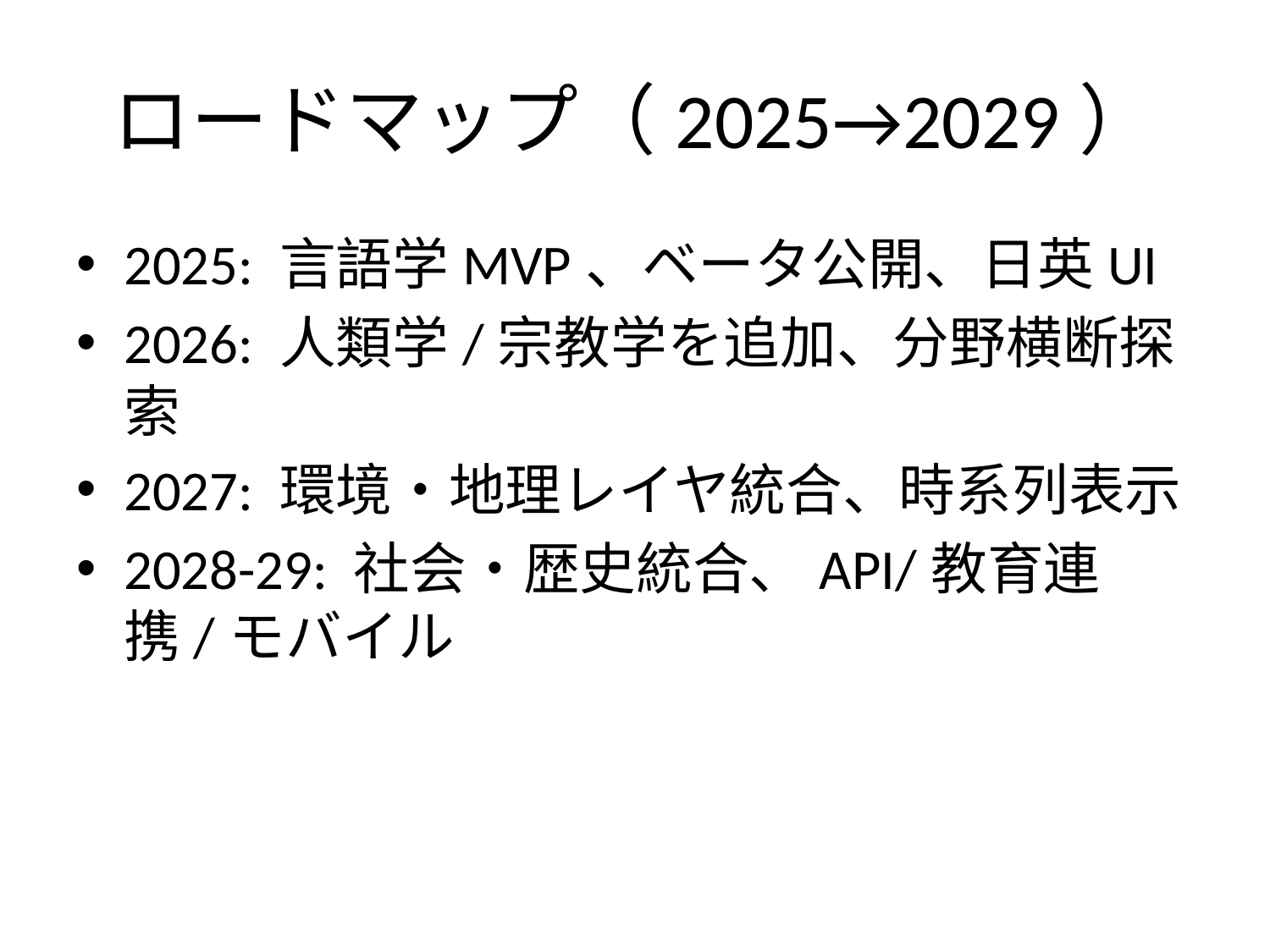

# ロードマップ（2025→2029）
2025: 言語学MVP、ベータ公開、日英UI
2026: 人類学/宗教学を追加、分野横断探索
2027: 環境・地理レイヤ統合、時系列表示
2028-29: 社会・歴史統合、API/教育連携/モバイル